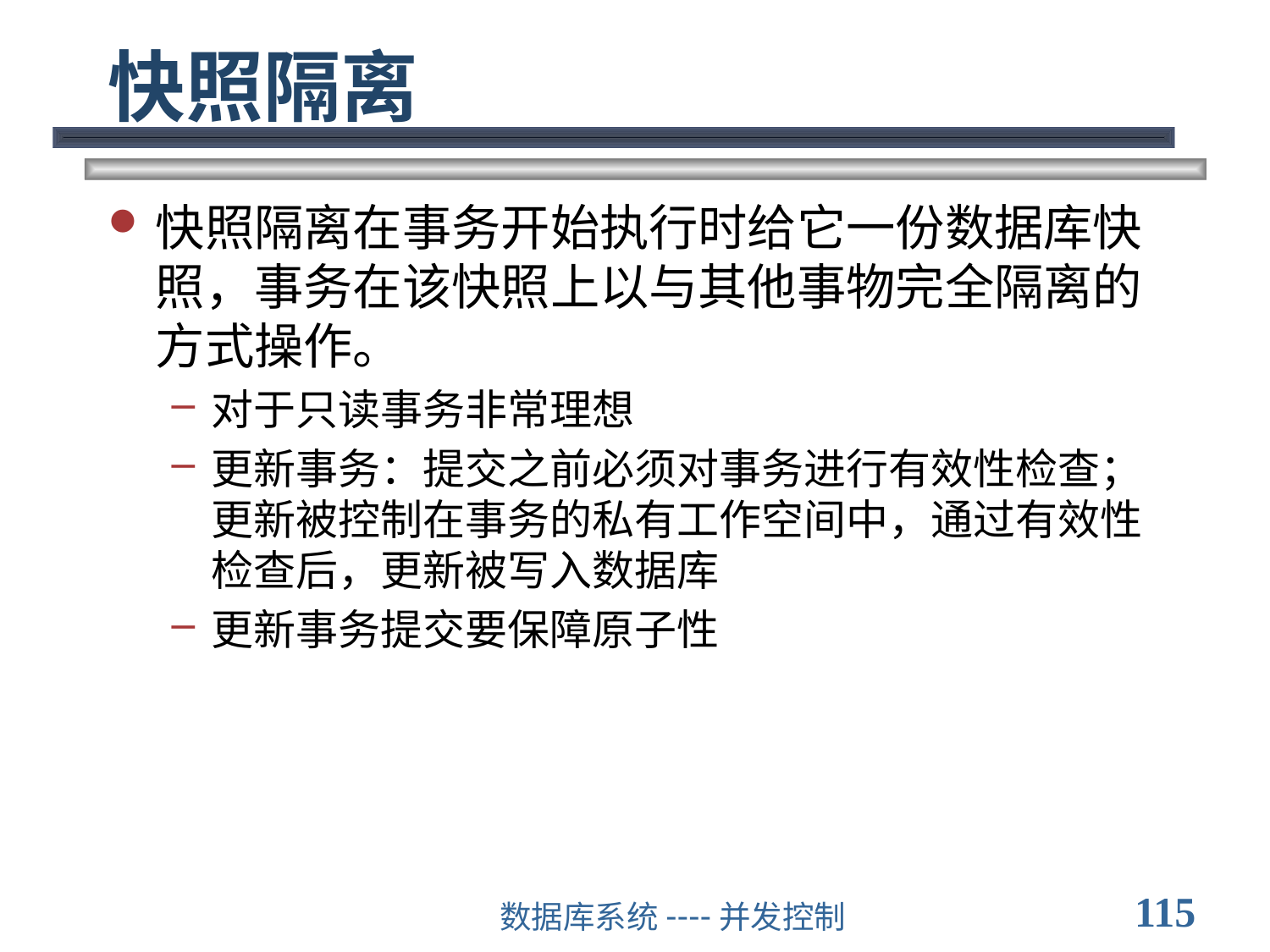

# 快照隔离
快照隔离在事务开始执行时给它一份数据库快照，事务在该快照上以与其他事物完全隔离的方式操作。
对于只读事务非常理想
更新事务：提交之前必须对事务进行有效性检查；更新被控制在事务的私有工作空间中，通过有效性检查后，更新被写入数据库
更新事务提交要保障原子性
115
数据库系统----并发控制